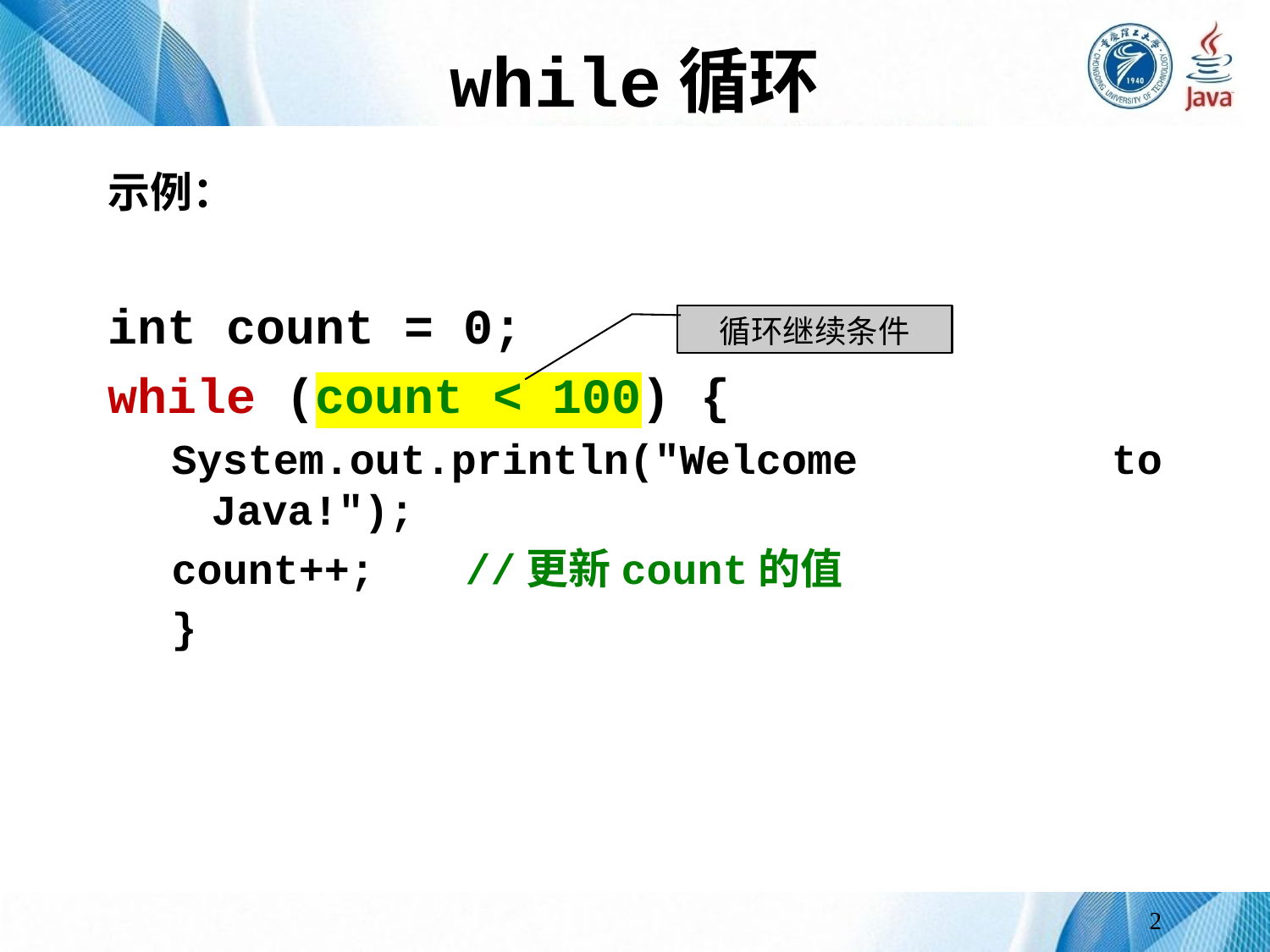

# while循环
示例：

int count = 0;
while (count < 100) {
System.out.println("Welcome to Java!");
count++;	//更新count的值
}

循环继续条件

2